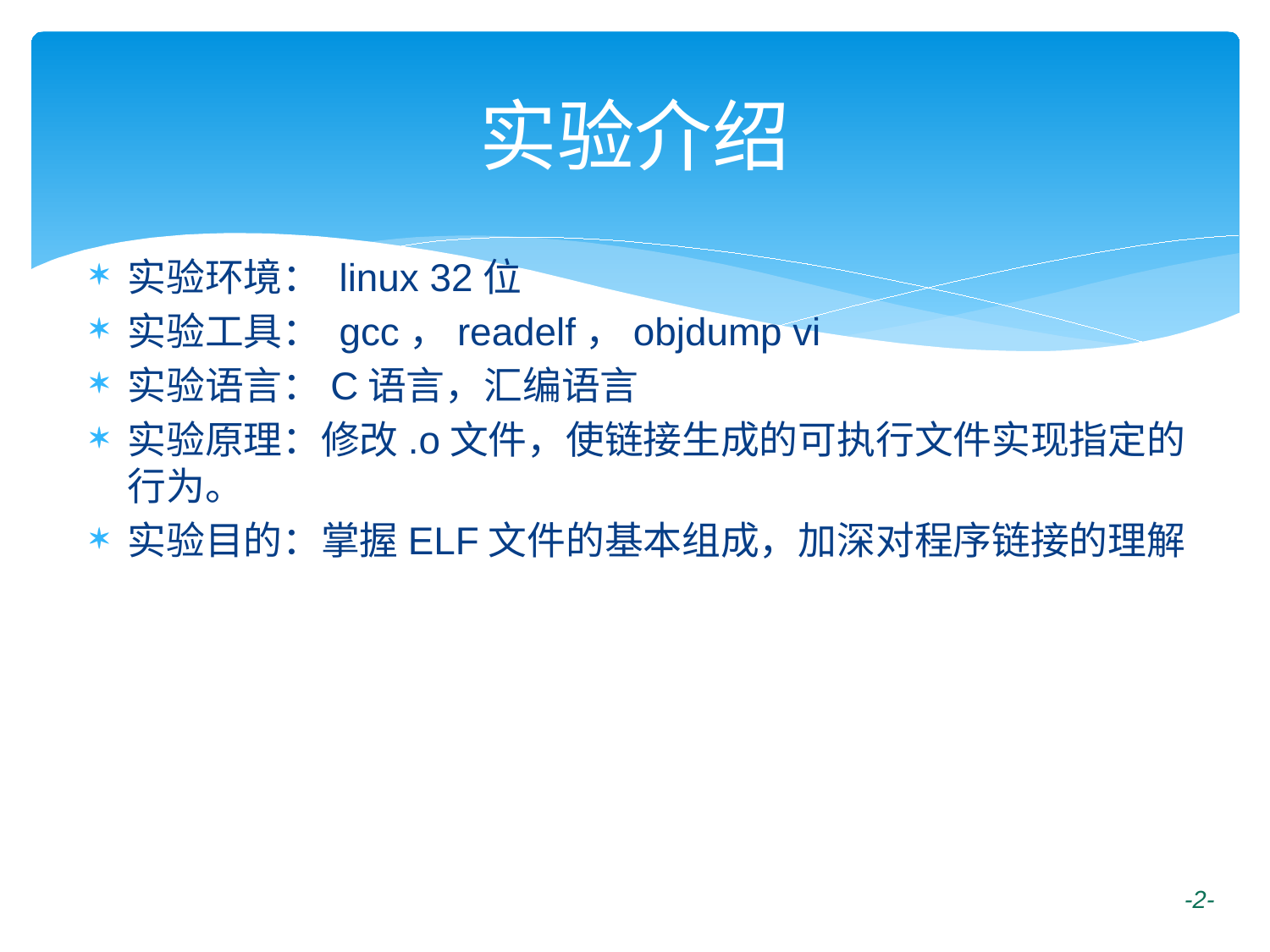

# 实验介绍
实验环境： linux 32位
实验工具： gcc，readelf，objdump vi
实验语言：C语言，汇编语言
实验原理：修改.o文件，使链接生成的可执行文件实现指定的行为。
实验目的：掌握ELF文件的基本组成，加深对程序链接的理解
 -2-